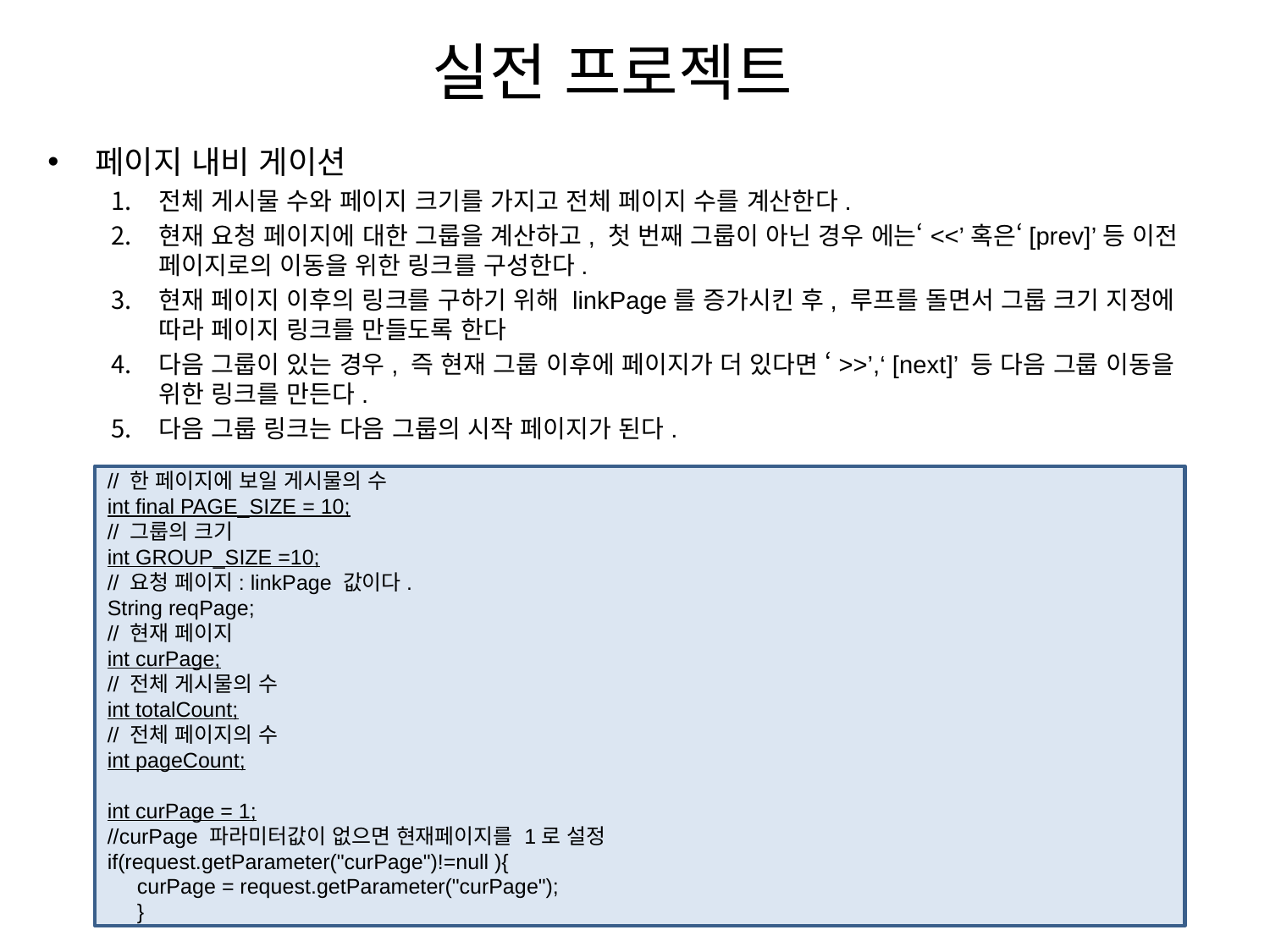

# 실전 프로젝트
페이지 내비 게이션
전체 게시물 수와 페이지 크기를 가지고 전체 페이지 수를 계산한다.
현재 요청 페이지에 대한 그룹을 계산하고, 첫 번째 그룹이 아닌 경우 에는‘<<’혹은‘[prev]’등 이전 페이지로의 이동을 위한 링크를 구성한다.
현재 페이지 이후의 링크를 구하기 위해 linkPage를 증가시킨 후, 루프를 돌면서 그룹 크기 지정에 따라 페이지 링크를 만들도록 한다
다음 그룹이 있는 경우, 즉 현재 그룹 이후에 페이지가 더 있다면 ‘>>’,‘ [next]’ 등 다음 그룹 이동을 위한 링크를 만든다.
다음 그룹 링크는 다음 그룹의 시작 페이지가 된다.
// 한 페이지에 보일 게시물의 수
int final PAGE_SIZE = 10;
// 그룹의 크기
int GROUP_SIZE =10;
// 요청 페이지: linkPage 값이다.
String reqPage;
// 현재 페이지
int curPage;
// 전체 게시물의 수
int totalCount;
// 전체 페이지의 수
int pageCount;

int curPage = 1;
//curPage 파라미터값이 없으면 현재페이지를 1로 설정
if(request.getParameter("curPage")!=null ){
     curPage = request.getParameter("curPage");
     }